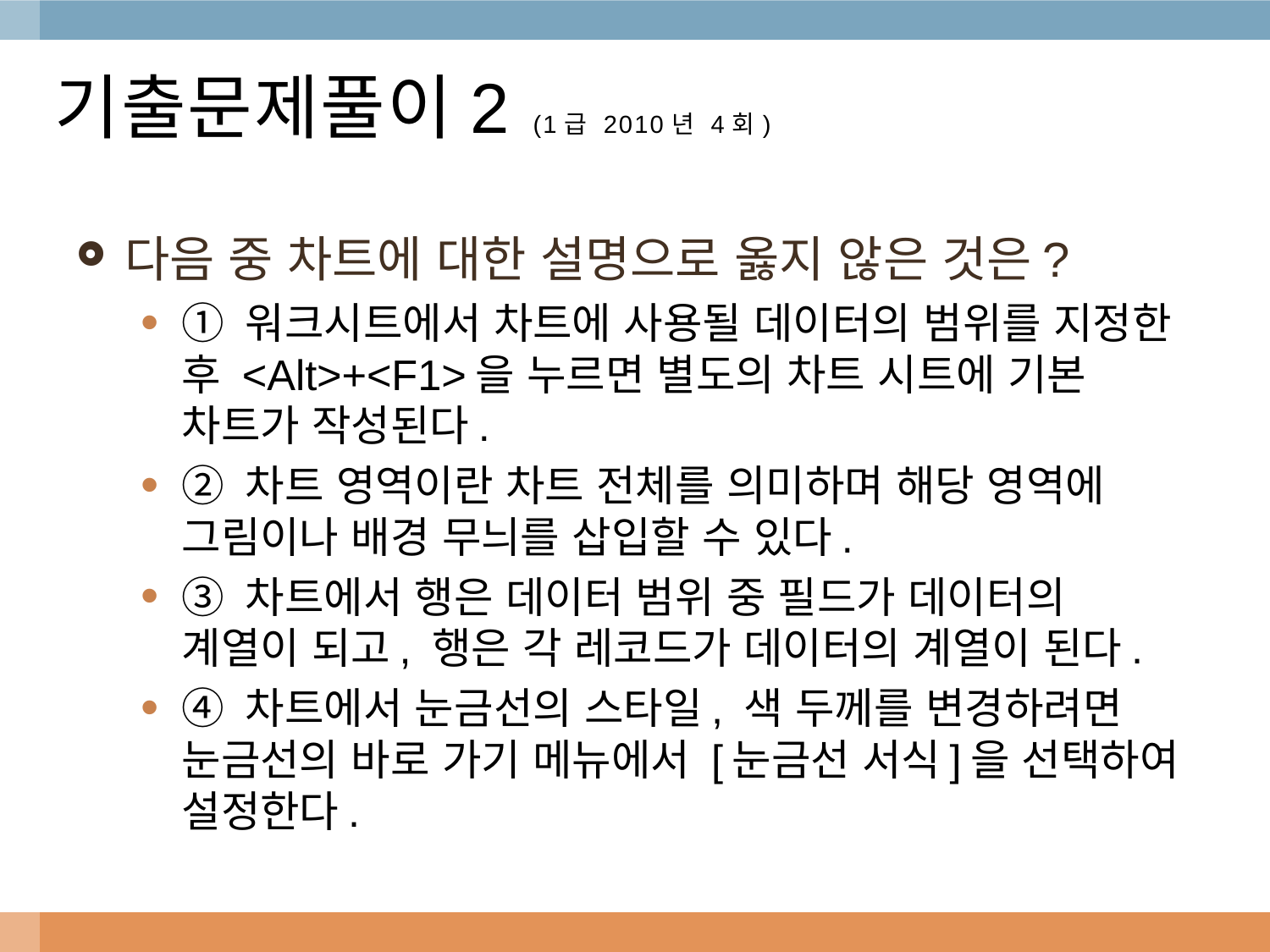

# 기출문제풀이2 (1급 2010년 4회)
다음 중 차트에 대한 설명으로 옳지 않은 것은?
① 워크시트에서 차트에 사용될 데이터의 범위를 지정한 후 <Alt>+<F1>을 누르면 별도의 차트 시트에 기본 차트가 작성된다.
② 차트 영역이란 차트 전체를 의미하며 해당 영역에 그림이나 배경 무늬를 삽입할 수 있다.
③ 차트에서 행은 데이터 범위 중 필드가 데이터의 계열이 되고, 행은 각 레코드가 데이터의 계열이 된다.
④ 차트에서 눈금선의 스타일, 색 두께를 변경하려면 눈금선의 바로 가기 메뉴에서 [눈금선 서식]을 선택하여 설정한다.